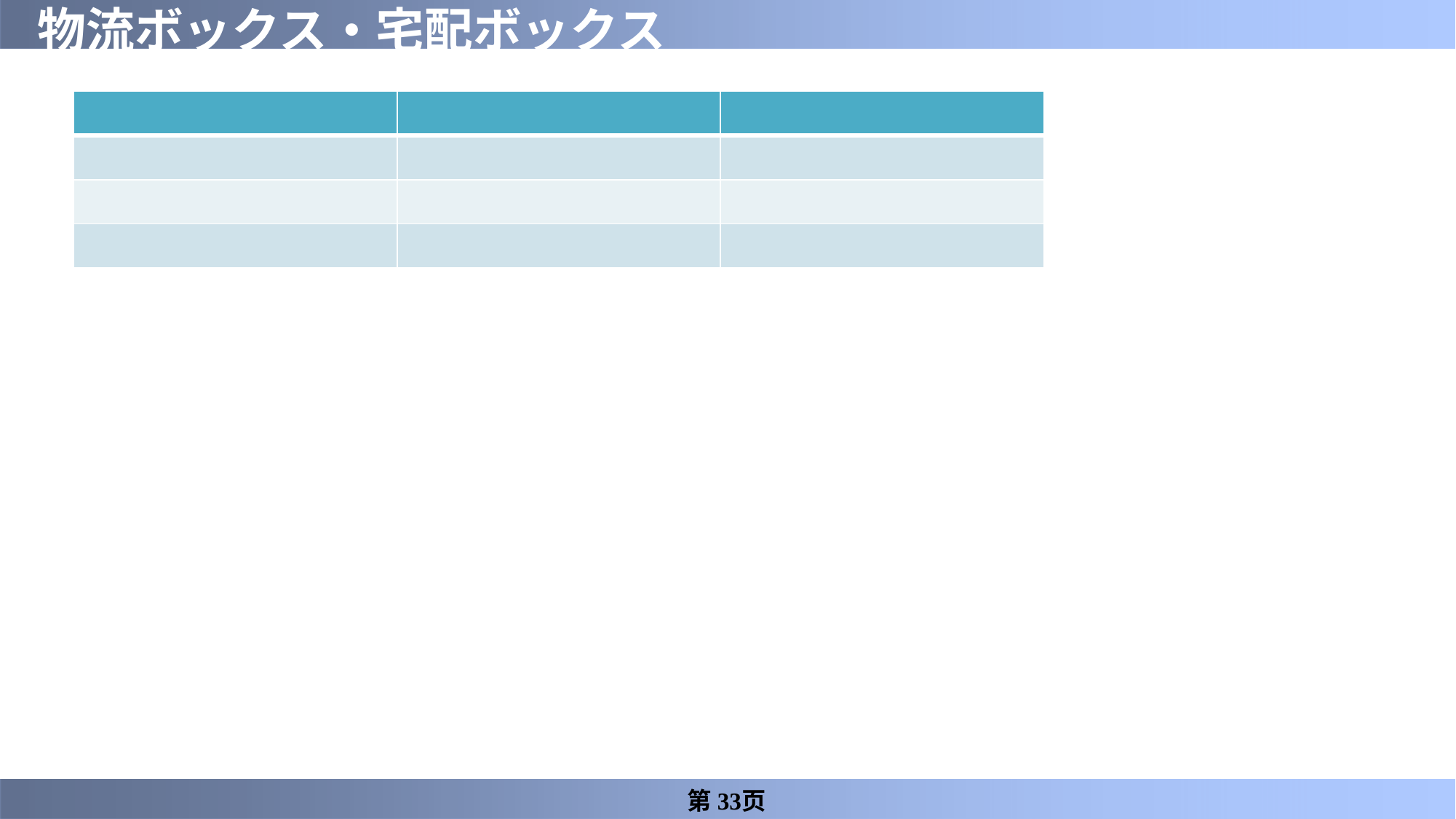

# 物流ボックス・宅配ボックス
|  |  |  |
| --- | --- | --- |
|  |  |  |
|  |  |  |
|  |  |  |
第33页